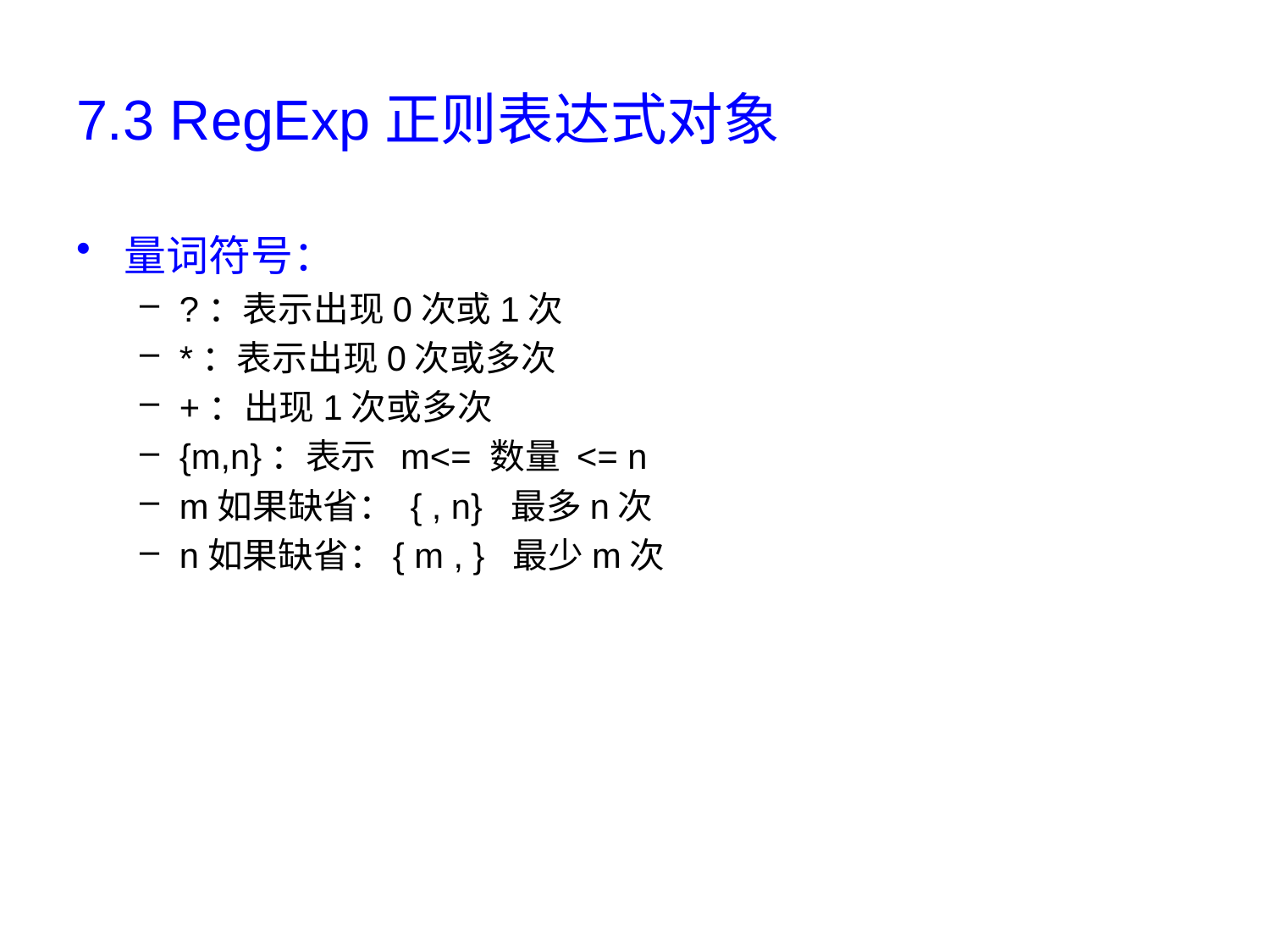

# 7.3 RegExp正则表达式对象
量词符号：
?：表示出现0次或1次
*：表示出现0次或多次
+：出现1次或多次
{m,n}：表示  m<= 数量 <= n
m如果缺省： { , n}  最多n次
n如果缺省：{ m , }  最少m次